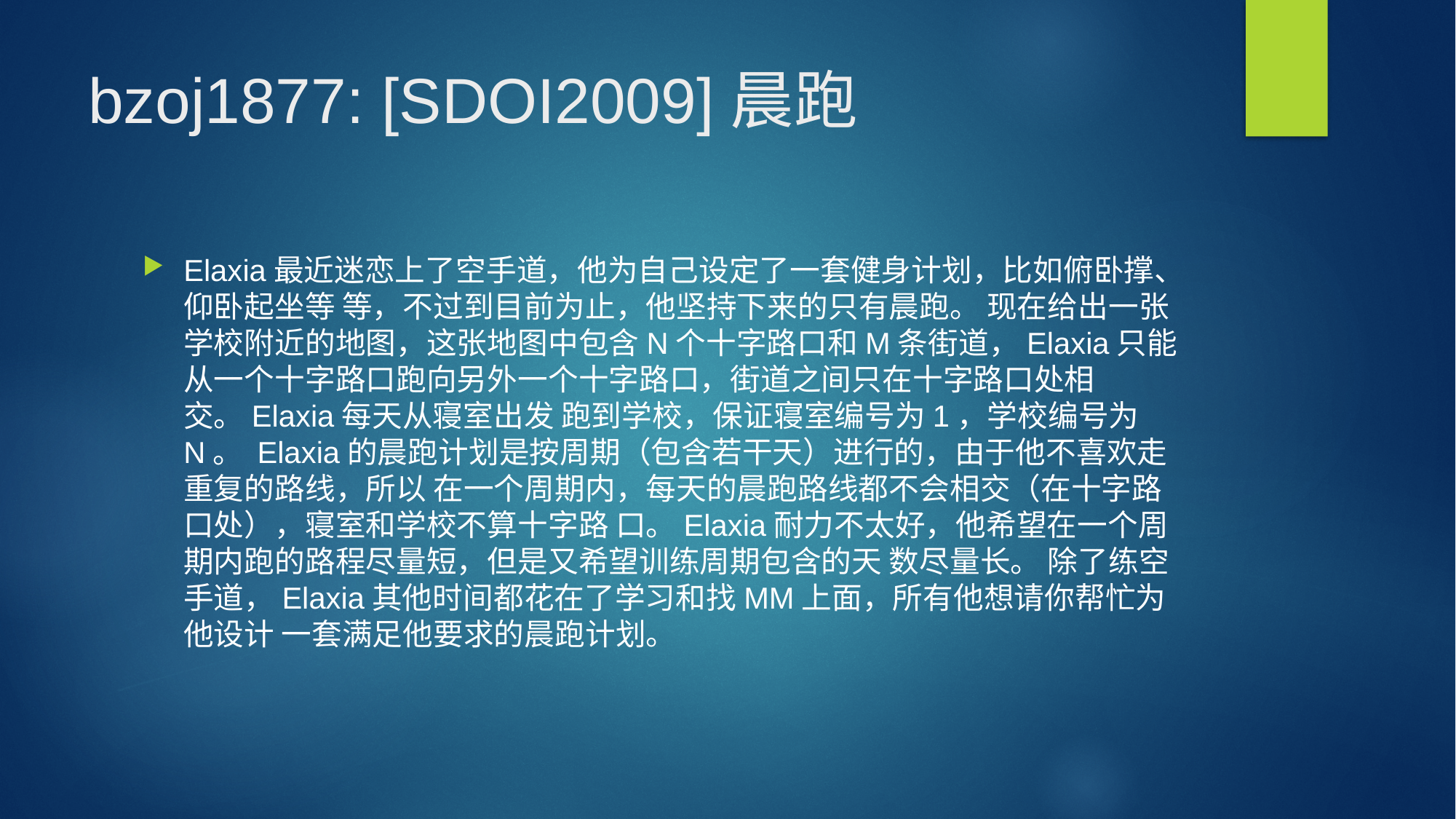

# bzoj1877: [SDOI2009]晨跑
Elaxia最近迷恋上了空手道，他为自己设定了一套健身计划，比如俯卧撑、仰卧起坐等 等，不过到目前为止，他坚持下来的只有晨跑。 现在给出一张学校附近的地图，这张地图中包含N个十字路口和M条街道，Elaxia只能从一个十字路口跑向另外一个十字路口，街道之间只在十字路口处相交。Elaxia每天从寝室出发 跑到学校，保证寝室编号为1，学校编号为N。 Elaxia的晨跑计划是按周期（包含若干天）进行的，由于他不喜欢走重复的路线，所以 在一个周期内，每天的晨跑路线都不会相交（在十字路口处），寝室和学校不算十字路 口。Elaxia耐力不太好，他希望在一个周期内跑的路程尽量短，但是又希望训练周期包含的天 数尽量长。 除了练空手道，Elaxia其他时间都花在了学习和找MM上面，所有他想请你帮忙为他设计 一套满足他要求的晨跑计划。